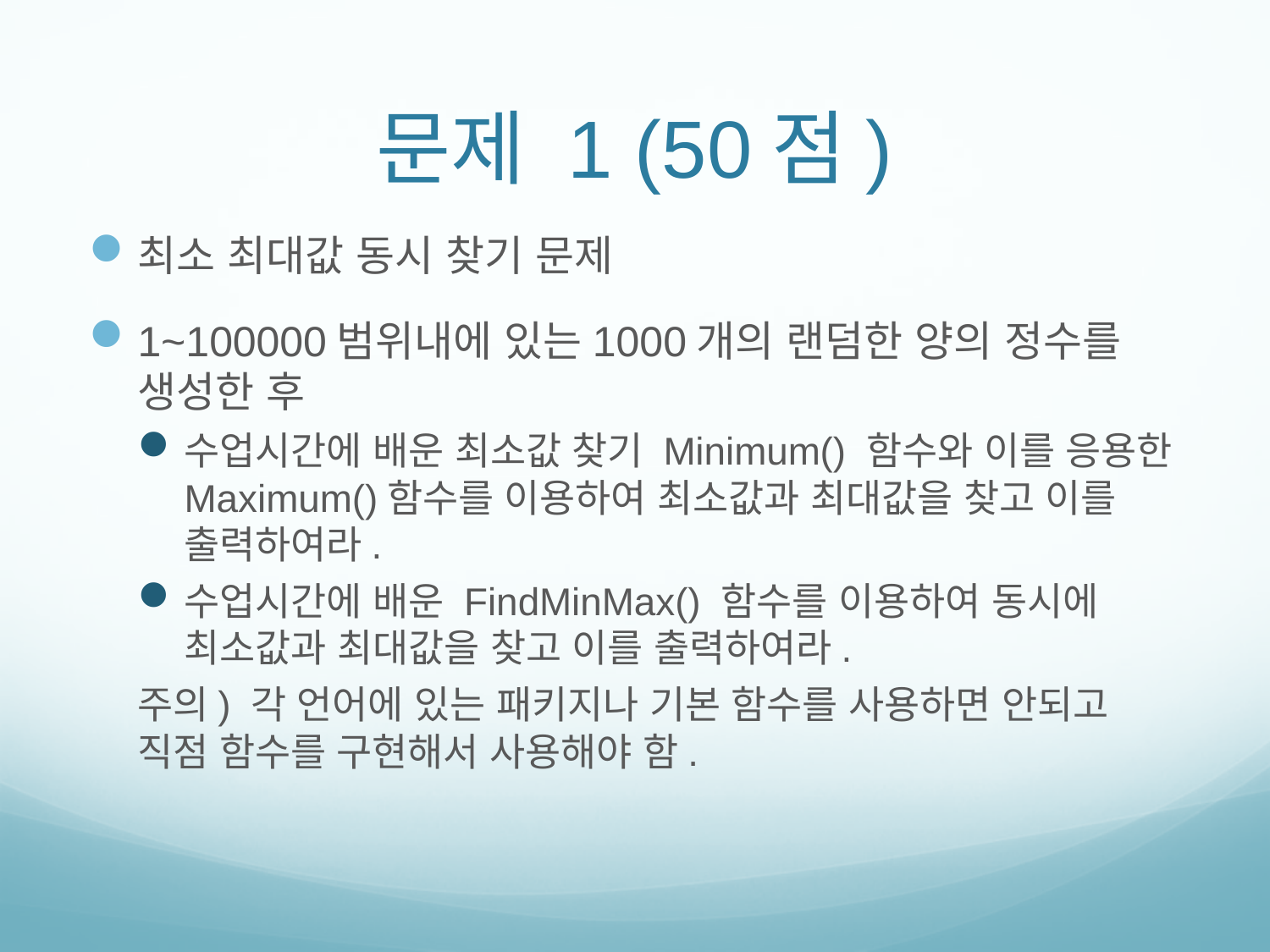

# 문제 1 (50점)
최소 최대값 동시 찾기 문제
1~100000범위내에 있는1000개의 랜덤한 양의 정수를 생성한 후
수업시간에 배운 최소값 찾기 Minimum() 함수와 이를 응용한 Maximum()함수를 이용하여 최소값과 최대값을 찾고 이를 출력하여라.
수업시간에 배운 FindMinMax() 함수를 이용하여 동시에 최소값과 최대값을 찾고 이를 출력하여라.
주의) 각 언어에 있는 패키지나 기본 함수를 사용하면 안되고 직점 함수를 구현해서 사용해야 함.